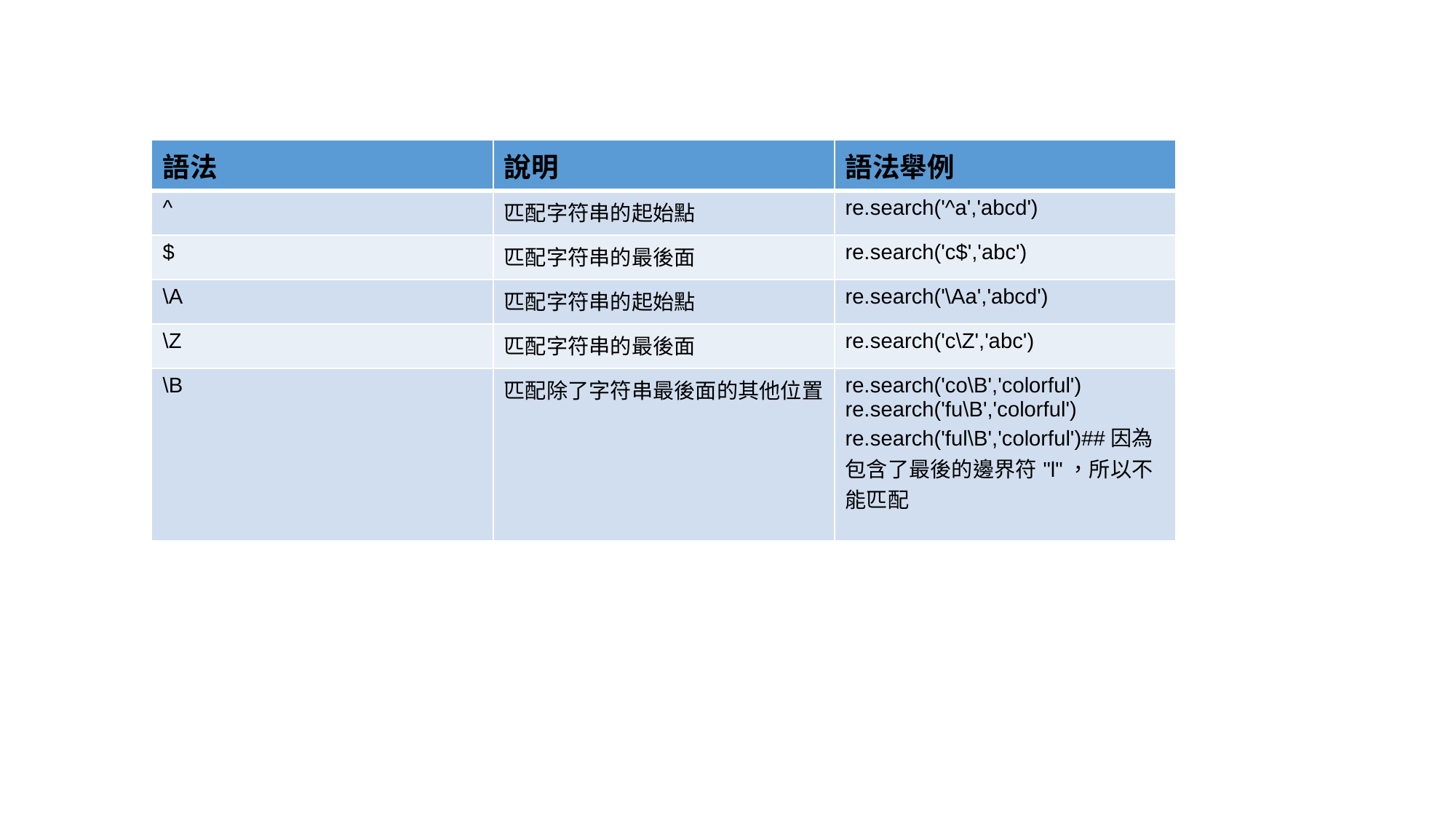

| 語法 | 說明 | 語法舉例 |
| --- | --- | --- |
| ^ | 匹配字符串的起始點 | re.search('^a','abcd') |
| $ | 匹配字符串的最後面 | re.search('c$','abc') |
| \A | 匹配字符串的起始點 | re.search('\Aa','abcd') |
| \Z | 匹配字符串的最後面 | re.search('c\Z','abc') |
| \B | 匹配除了字符串最後面的其他位置 | re.search('co\B','colorful') re.search('fu\B','colorful') re.search('ful\B','colorful')##因為包含了最後的邊界符"l"，所以不能匹配 |